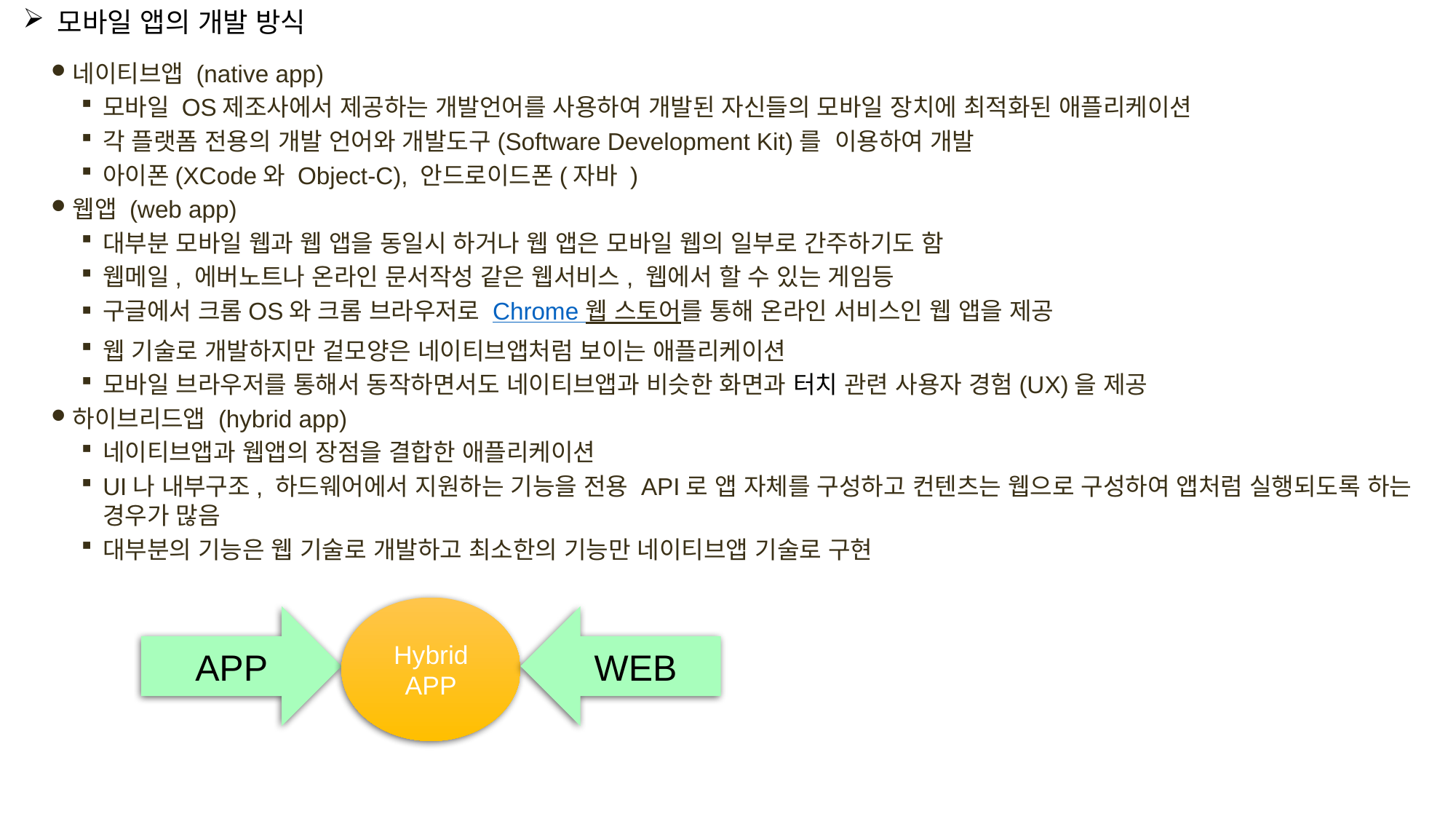

모바일 앱의 개발 방식
네이티브앱 (native app)
모바일 OS제조사에서 제공하는 개발언어를 사용하여 개발된 자신들의 모바일 장치에 최적화된 애플리케이션
각 플랫폼 전용의 개발 언어와 개발도구(Software Development Kit)를  이용하여 개발
아이폰(XCode와 Object-C), 안드로이드폰(자바 )
웹앱 (web app)
대부분 모바일 웹과 웹 앱을 동일시 하거나 웹 앱은 모바일 웹의 일부로 간주하기도 함
웹메일, 에버노트나 온라인 문서작성 같은 웹서비스, 웹에서 할 수 있는 게임등
구글에서 크롬OS와 크롬 브라우저로 Chrome 웹 스토어를 통해 온라인 서비스인 웹 앱을 제공
웹 기술로 개발하지만 겉모양은 네이티브앱처럼 보이는 애플리케이션
모바일 브라우저를 통해서 동작하면서도 네이티브앱과 비슷한 화면과 터치 관련 사용자 경험(UX)을 제공
하이브리드앱 (hybrid app)
네이티브앱과 웹앱의 장점을 결합한 애플리케이션
UI나 내부구조, 하드웨어에서 지원하는 기능을 전용 API로 앱 자체를 구성하고 컨텐츠는 웹으로 구성하여 앱처럼 실행되도록 하는 경우가 많음
대부분의 기능은 웹 기술로 개발하고 최소한의 기능만 네이티브앱 기술로 구현
Hybrid
APP
 APP
WEB